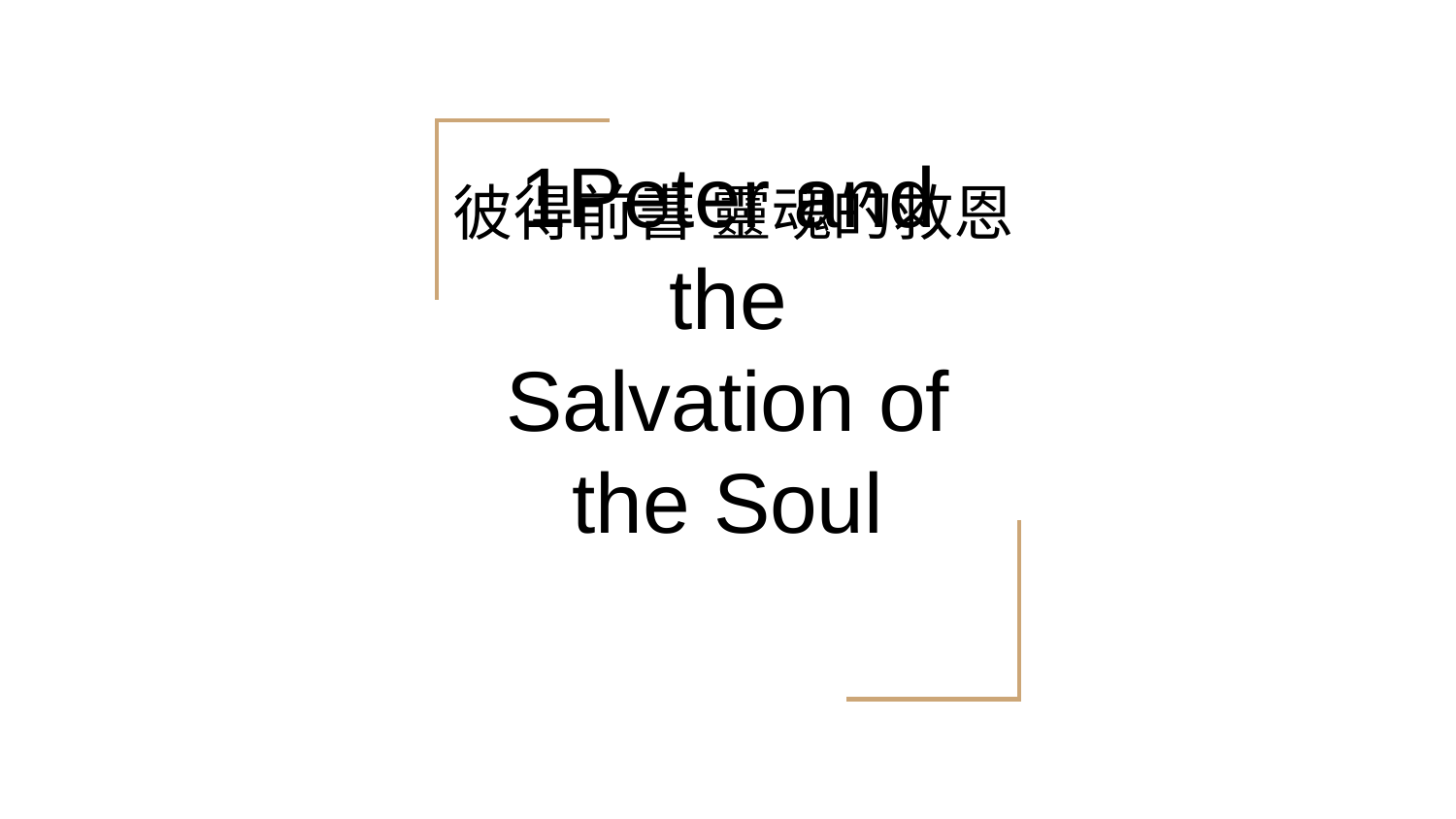

彼得前書 靈魂的救恩
# 1Peter and the Salvation of the Soul